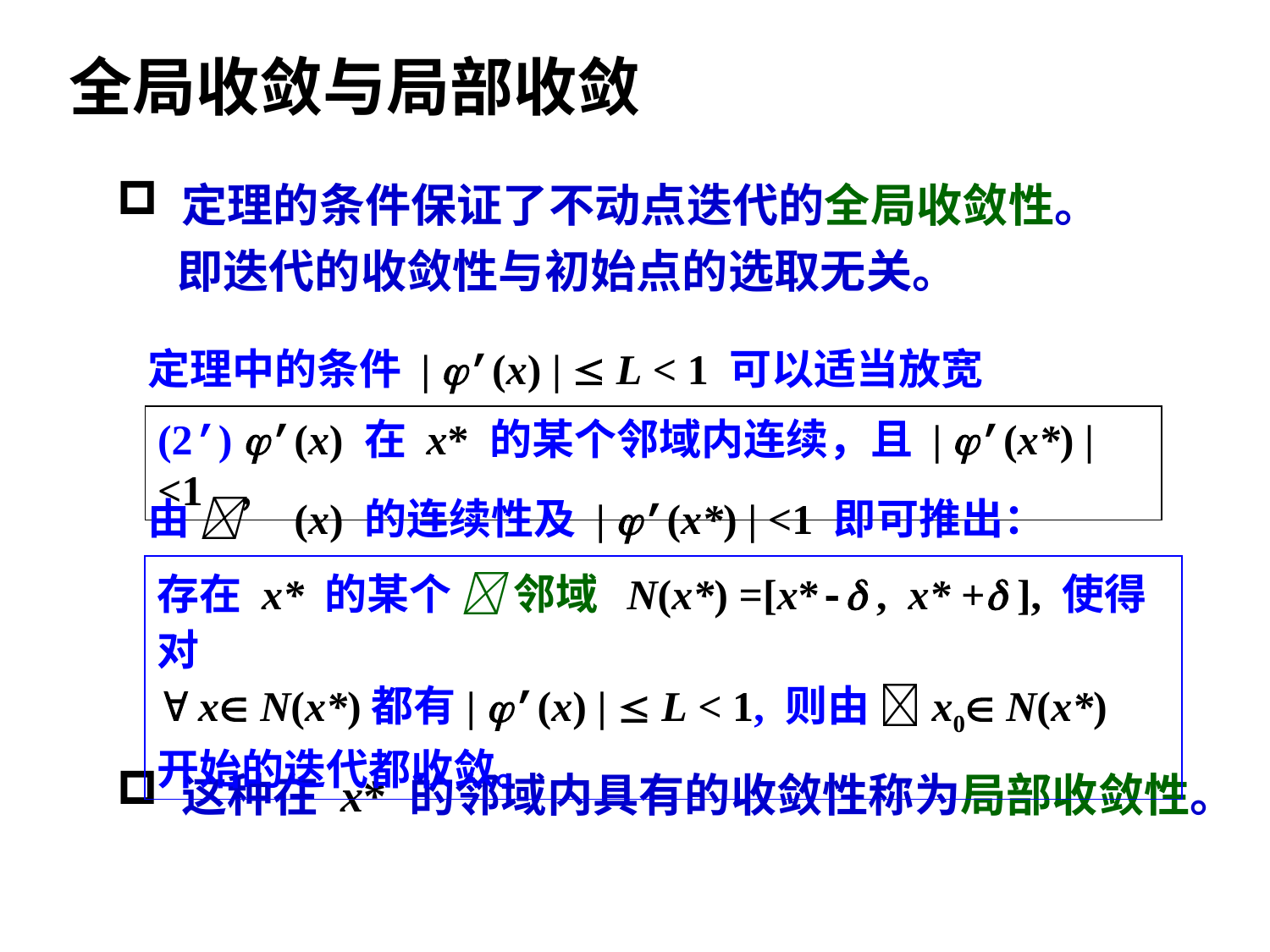

# 全局收敛与局部收敛
 定理的条件保证了不动点迭代的全局收敛性。
即迭代的收敛性与初始点的选取无关。
定理中的条件 | ϕ’(x) | ≤ L < 1 可以适当放宽
(2’) ϕ’(x) 在 x* 的某个邻域内连续，且 | ϕ’(x*) | <1
由 ϕ’(x) 的连续性及 | ϕ’(x*) | <1 即可推出：
存在 x* 的某个 δ 邻域  N(x*) =[x*-δ ,  x* +δ ], 使得对
∀ x∈ N(x*)都有| ϕ’(x) | ≤ L < 1, 则由 ∀x0∈ N(x*) 开始的迭代都收敛。
 这种在 x* 的邻域内具有的收敛性称为局部收敛性。